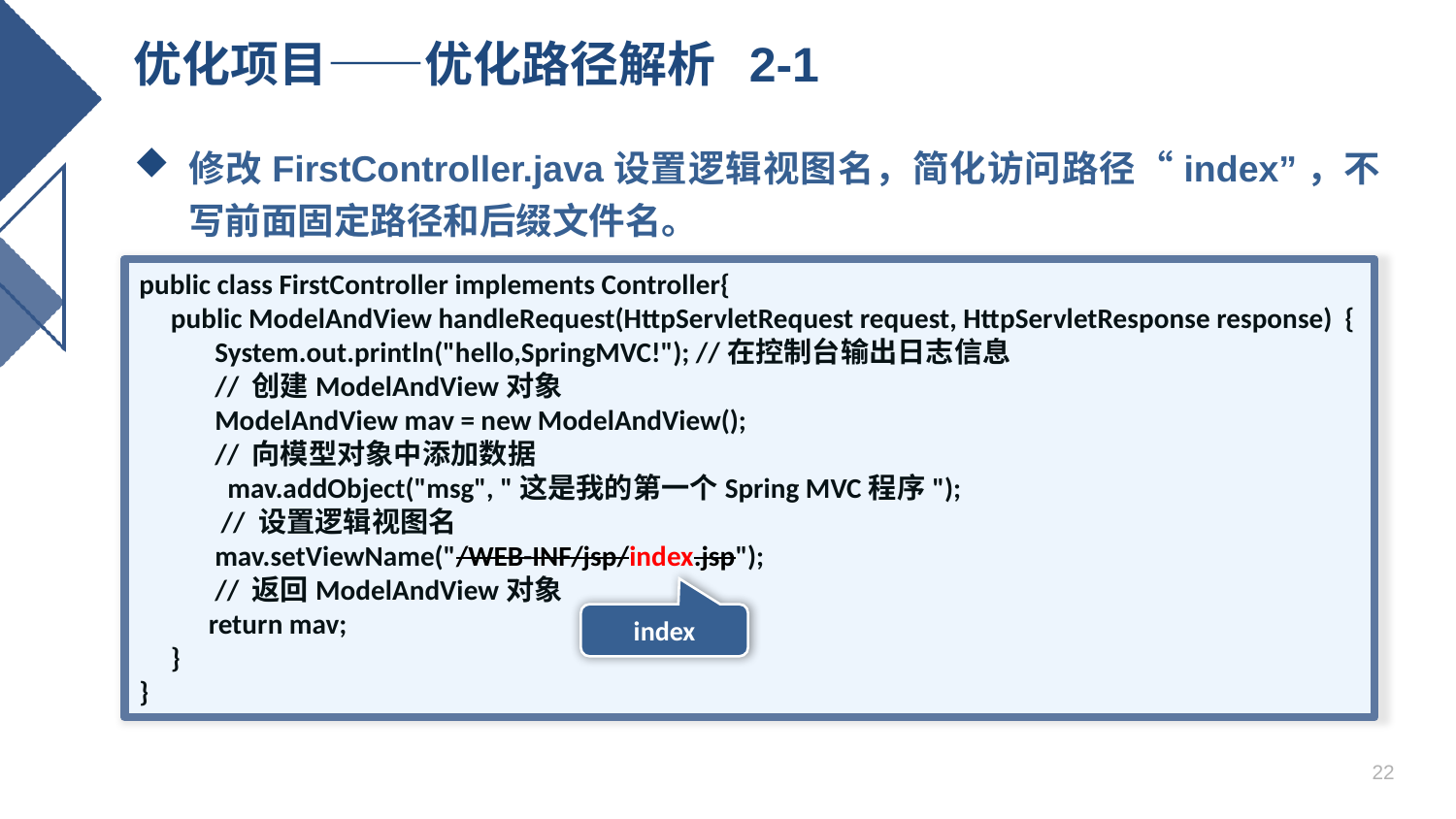

# 优化项目——优化路径解析  2-1
修改FirstController.java设置逻辑视图名，简化访问路径“index”，不写前面固定路径和后缀文件名。
public class FirstController implements Controller{
     public ModelAndView handleRequest(HttpServletRequest request, HttpServletResponse response)  {
            System.out.println("hello,SpringMVC!"); //在控制台输出日志信息
            // 创建ModelAndView对象
            ModelAndView mav = new ModelAndView();
            // 向模型对象中添加数据
              mav.addObject("msg", "这是我的第一个Spring MVC程序");
             // 设置逻辑视图名
            mav.setViewName("/WEB-INF/jsp/index.jsp");
            // 返回ModelAndView对象
           return mav;
     }
}
index
22